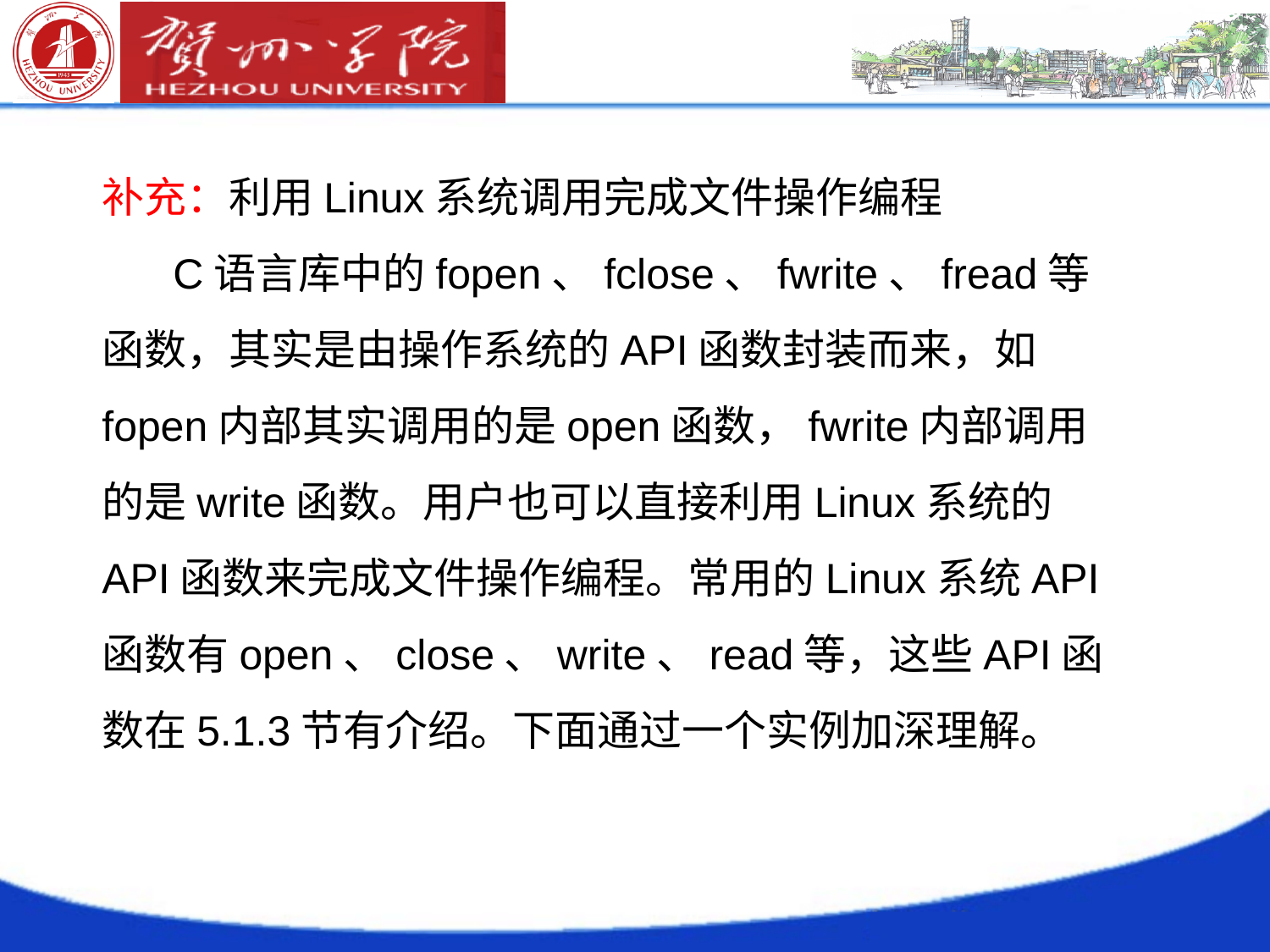

补充：利用Linux系统调用完成文件操作编程
      C语言库中的fopen、fclose、fwrite、fread等函数，其实是由操作系统的API函数封装而来，如fopen内部其实调用的是open函数，fwrite内部调用的是write函数。用户也可以直接利用Linux系统的API函数来完成文件操作编程。常用的Linux系统API函数有open、close、write、read等，这些API函数在5.1.3节有介绍。下面通过一个实例加深理解。